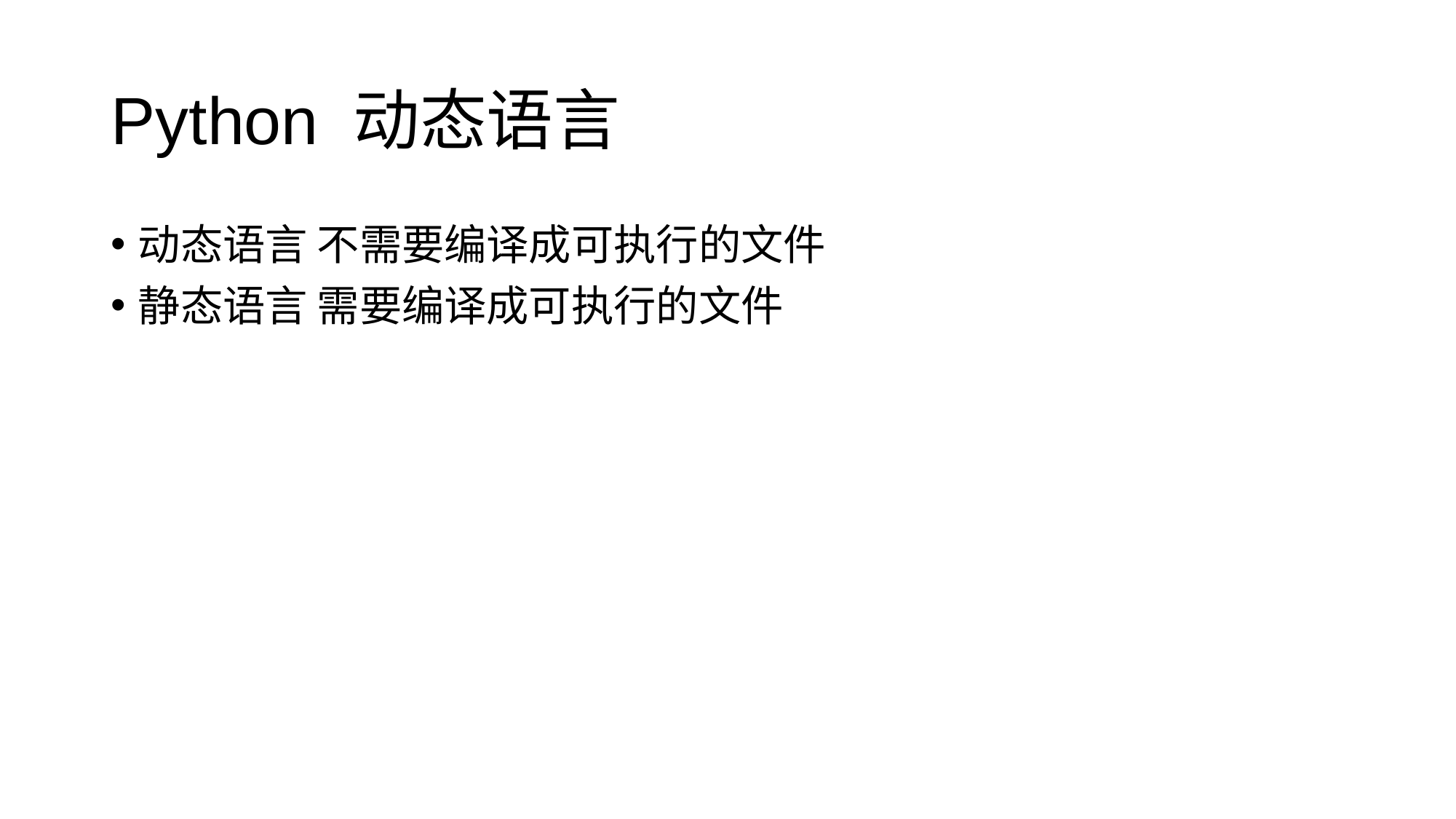

# Python 动态语言
动态语言 不需要编译成可执行的文件
静态语言 需要编译成可执行的文件